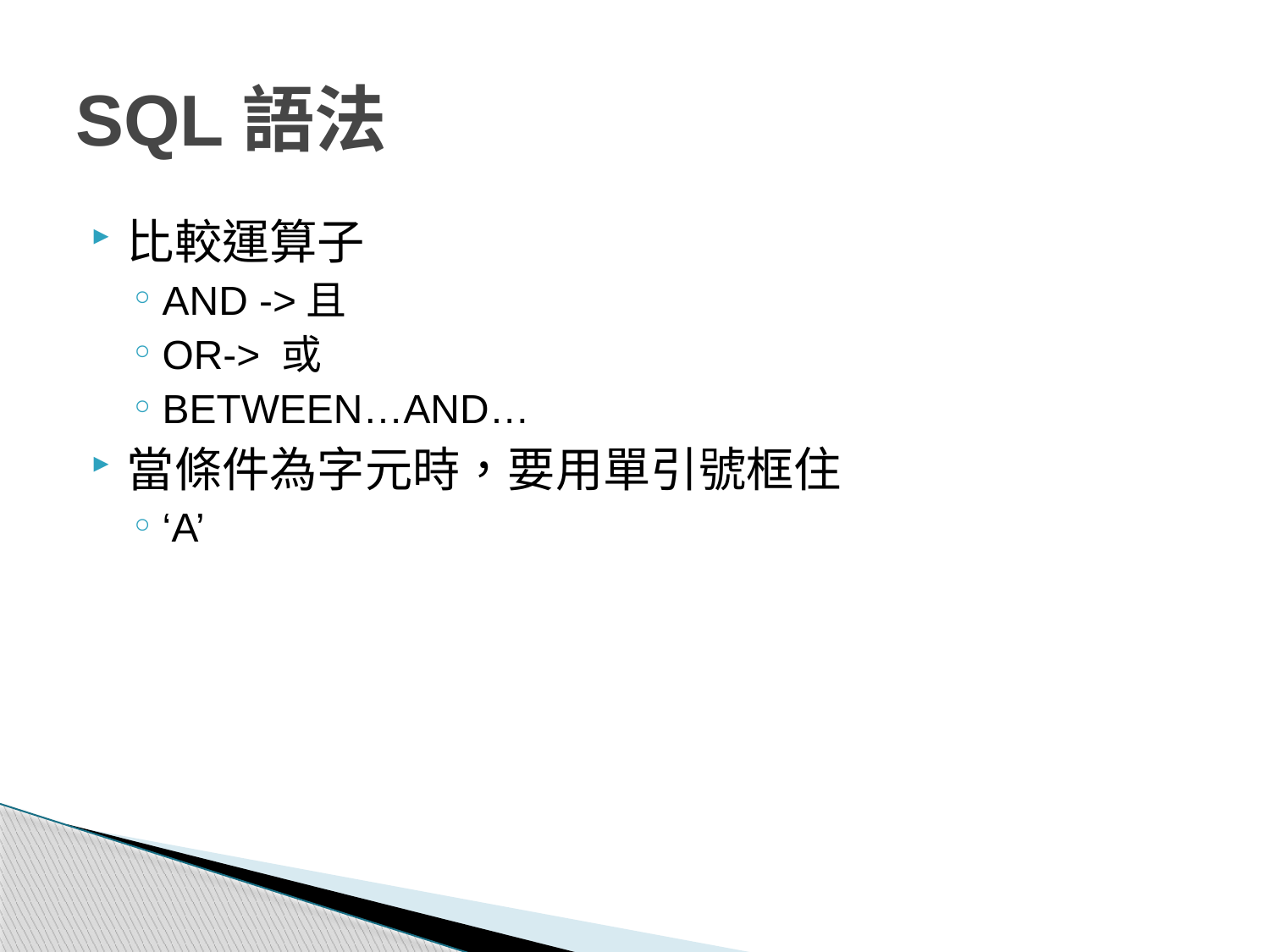

# SQL語法
比較運算子
AND ->且
OR-> 或
BETWEEN…AND…
當條件為字元時，要用單引號框住
‘A’